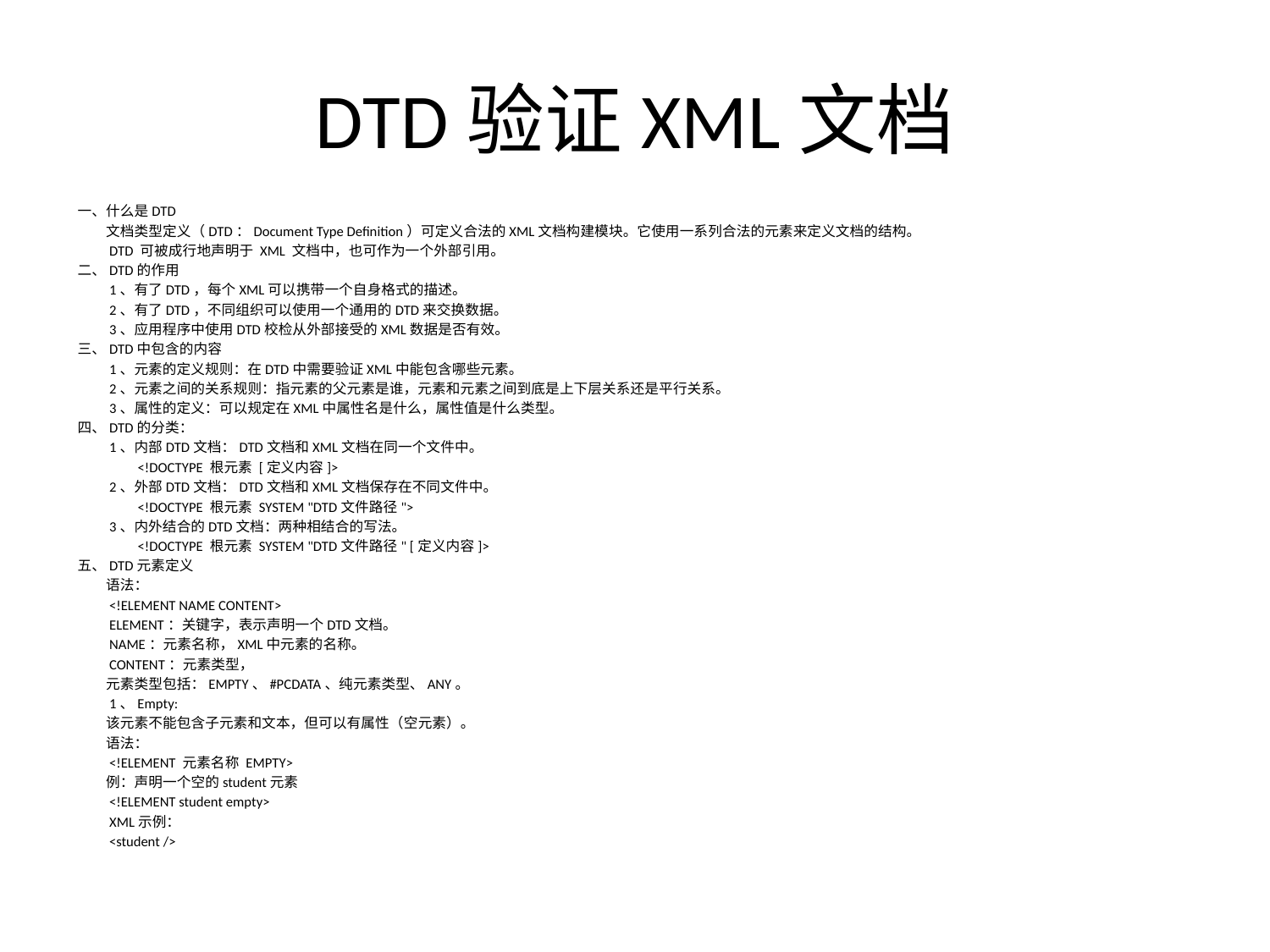

# DTD验证XML文档
一、什么是DTD
　　文档类型定义（DTD：Document Type Definition）可定义合法的XML文档构建模块。它使用一系列合法的元素来定义文档的结构。
　　DTD 可被成行地声明于 XML 文档中，也可作为一个外部引用。
二、DTD的作用
　　1、有了DTD，每个XML可以携带一个自身格式的描述。
　　2、有了DTD，不同组织可以使用一个通用的DTD来交换数据。
　　3、应用程序中使用DTD校检从外部接受的XML数据是否有效。
三、DTD中包含的内容
　　1、元素的定义规则：在DTD中需要验证XML中能包含哪些元素。
　　2、元素之间的关系规则：指元素的父元素是谁，元素和元素之间到底是上下层关系还是平行关系。
　　3、属性的定义：可以规定在XML中属性名是什么，属性值是什么类型。
四、DTD的分类：
　　1、内部DTD文档：DTD文档和XML文档在同一个文件中。
　　　　<!DOCTYPE 根元素 [定义内容]>
　　2、外部DTD文档：DTD文档和XML文档保存在不同文件中。
　　　　<!DOCTYPE 根元素 SYSTEM "DTD文件路径">
　　3、内外结合的DTD文档：两种相结合的写法。
　　　　<!DOCTYPE 根元素 SYSTEM "DTD文件路径" [定义内容]>
五、DTD元素定义
　　语法：
　　<!ELEMENT NAME CONTENT>
　　ELEMENT：关键字，表示声明一个DTD文档。
　　NAME：元素名称，XML中元素的名称。
　　CONTENT：元素类型，
　　元素类型包括：EMPTY、#PCDATA、纯元素类型、ANY。
　　1、Empty:
　　该元素不能包含子元素和文本，但可以有属性（空元素）。
　　语法：
　　<!ELEMENT 元素名称 EMPTY>
　　例：声明一个空的student元素
　　<!ELEMENT student empty>
　　XML示例：
　　<student />